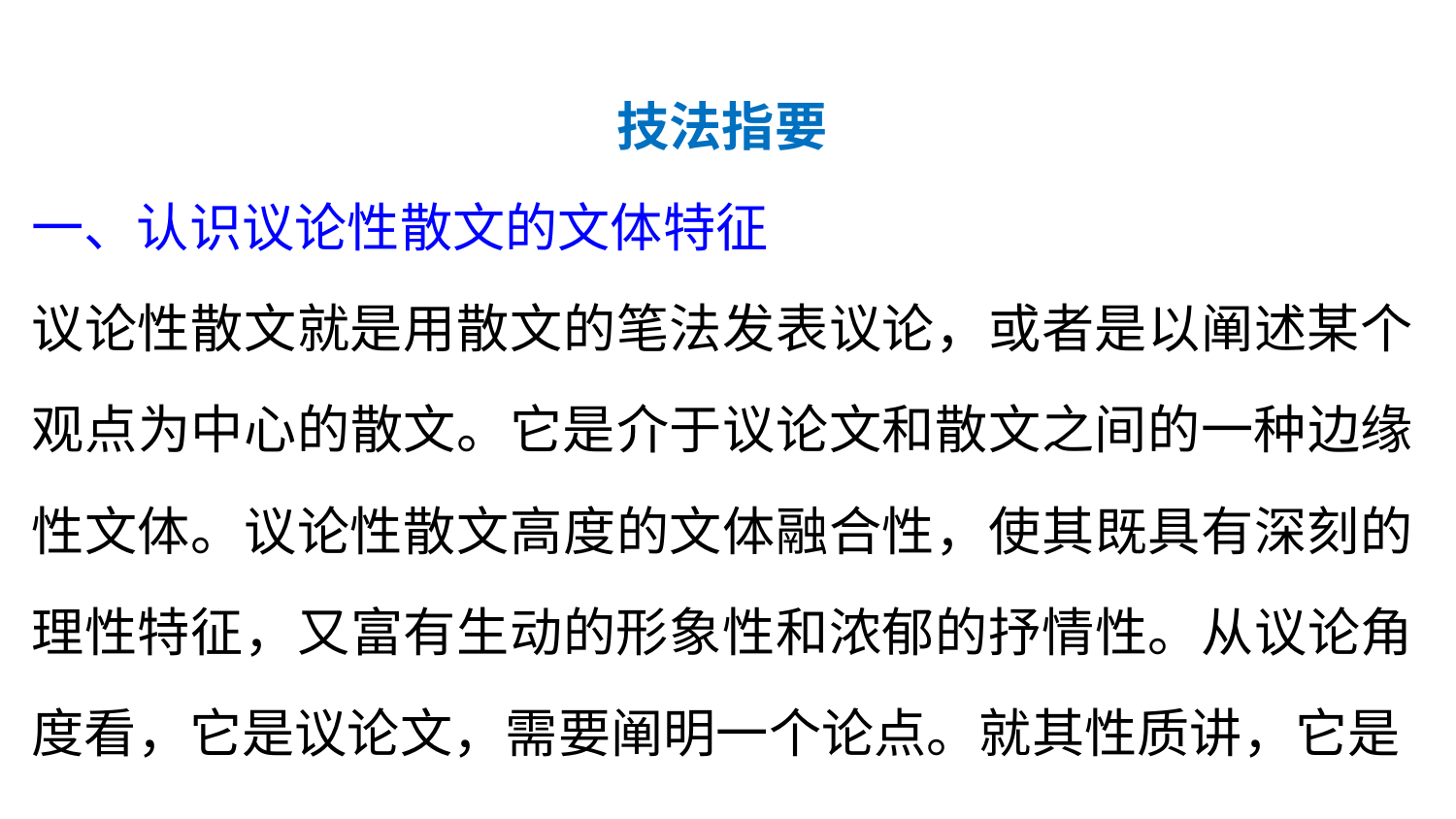

技法指要
一、认识议论性散文的文体特征
议论性散文就是用散文的笔法发表议论，或者是以阐述某个观点为中心的散文。它是介于议论文和散文之间的一种边缘性文体。议论性散文高度的文体融合性，使其既具有深刻的理性特征，又富有生动的形象性和浓郁的抒情性。从议论角度看，它是议论文，需要阐明一个论点。就其性质讲，它是